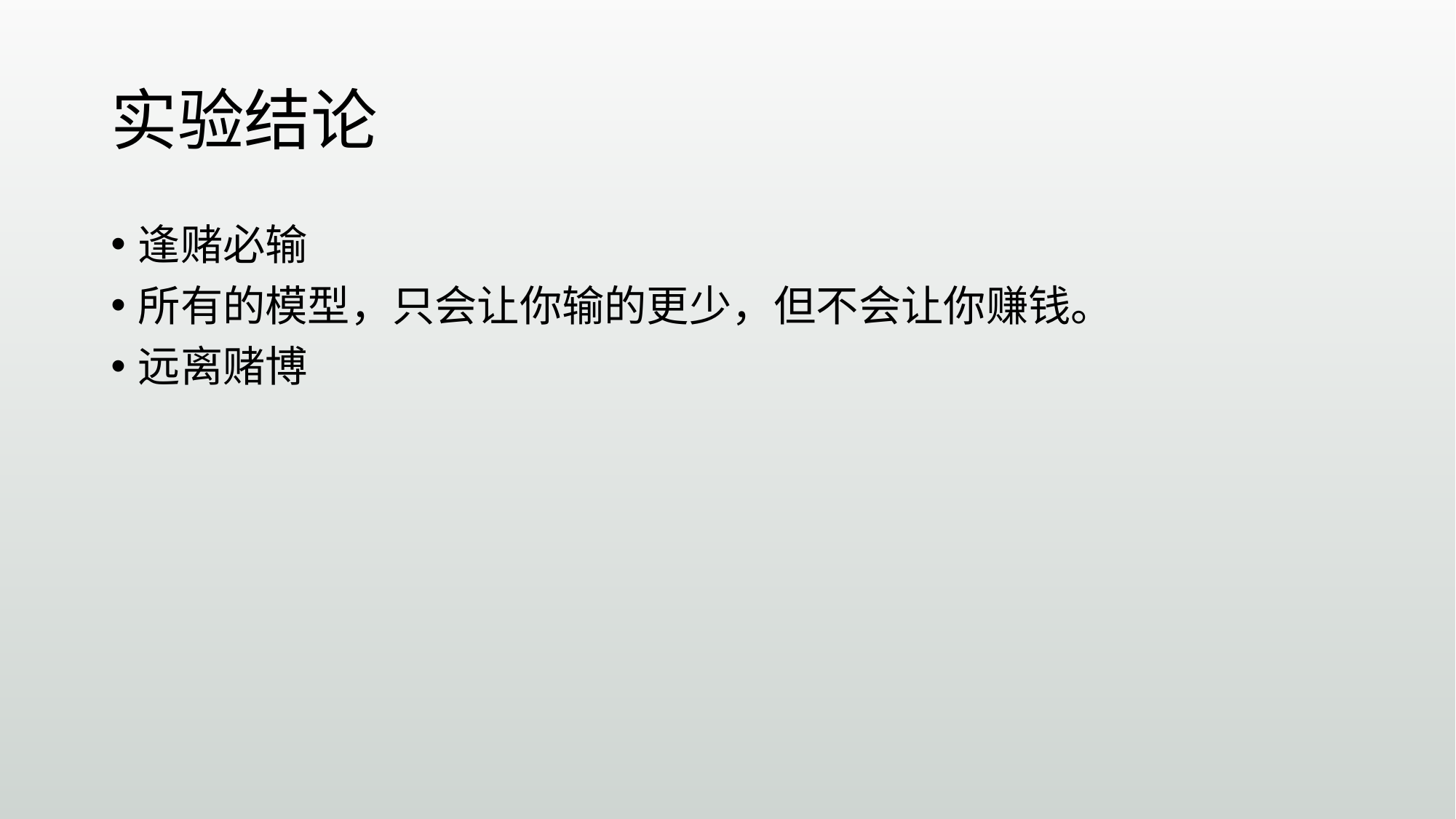

# 实验结论
逢赌必输
所有的模型，只会让你输的更少，但不会让你赚钱。
远离赌博